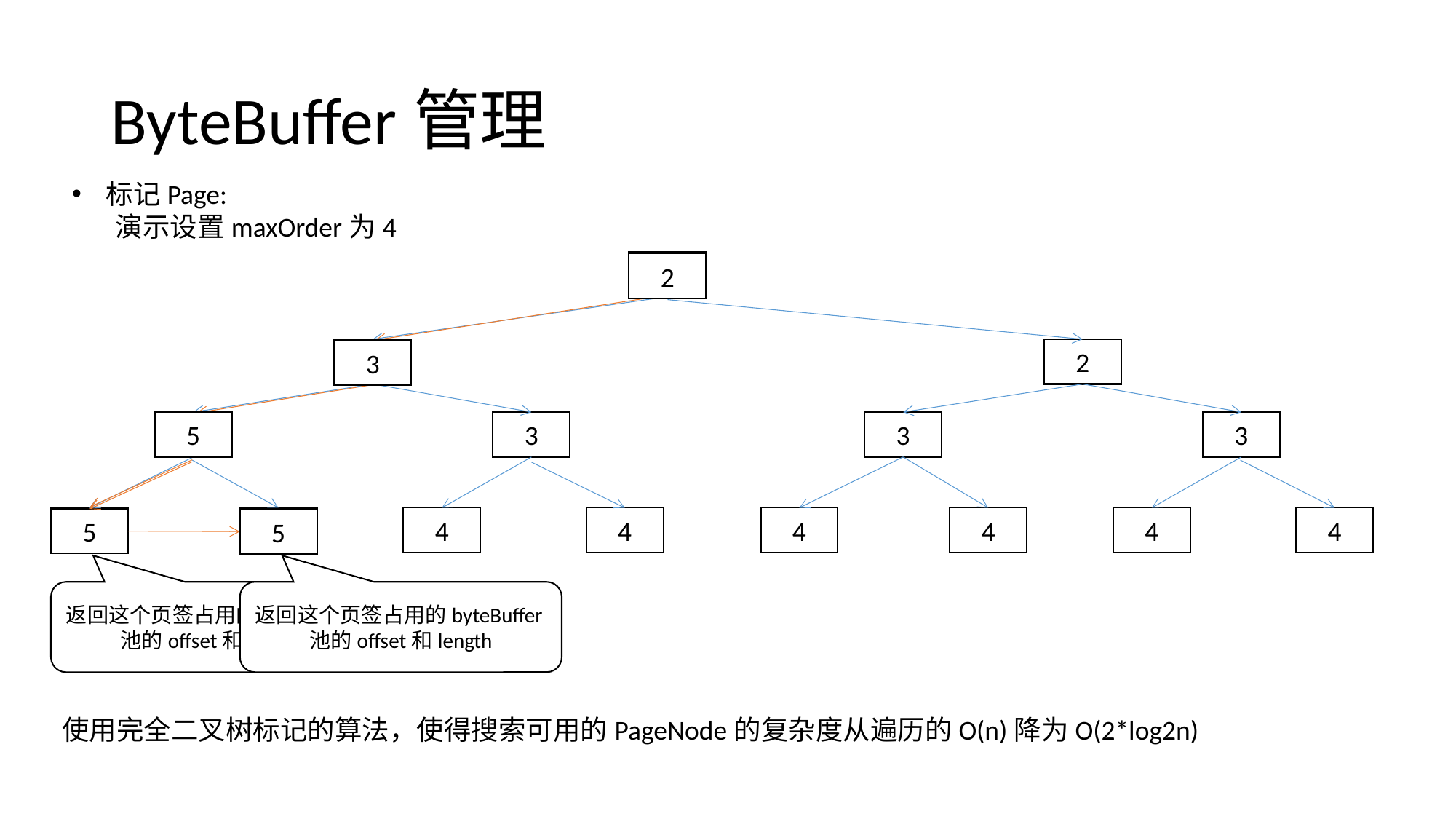

# ByteBuffer管理
标记Page:
      演示设置maxOrder为4
1
2
2
2
3
3
4
5
3
3
3
4
4
4
4
4
4
4
4
5
5
返回这个页签占用的byteBuffer池的offset和length
返回这个页签占用的byteBuffer池的offset和length
使用完全二叉树标记的算法，使得搜索可用的PageNode的复杂度从遍历的O(n)降为O(2*log2n)